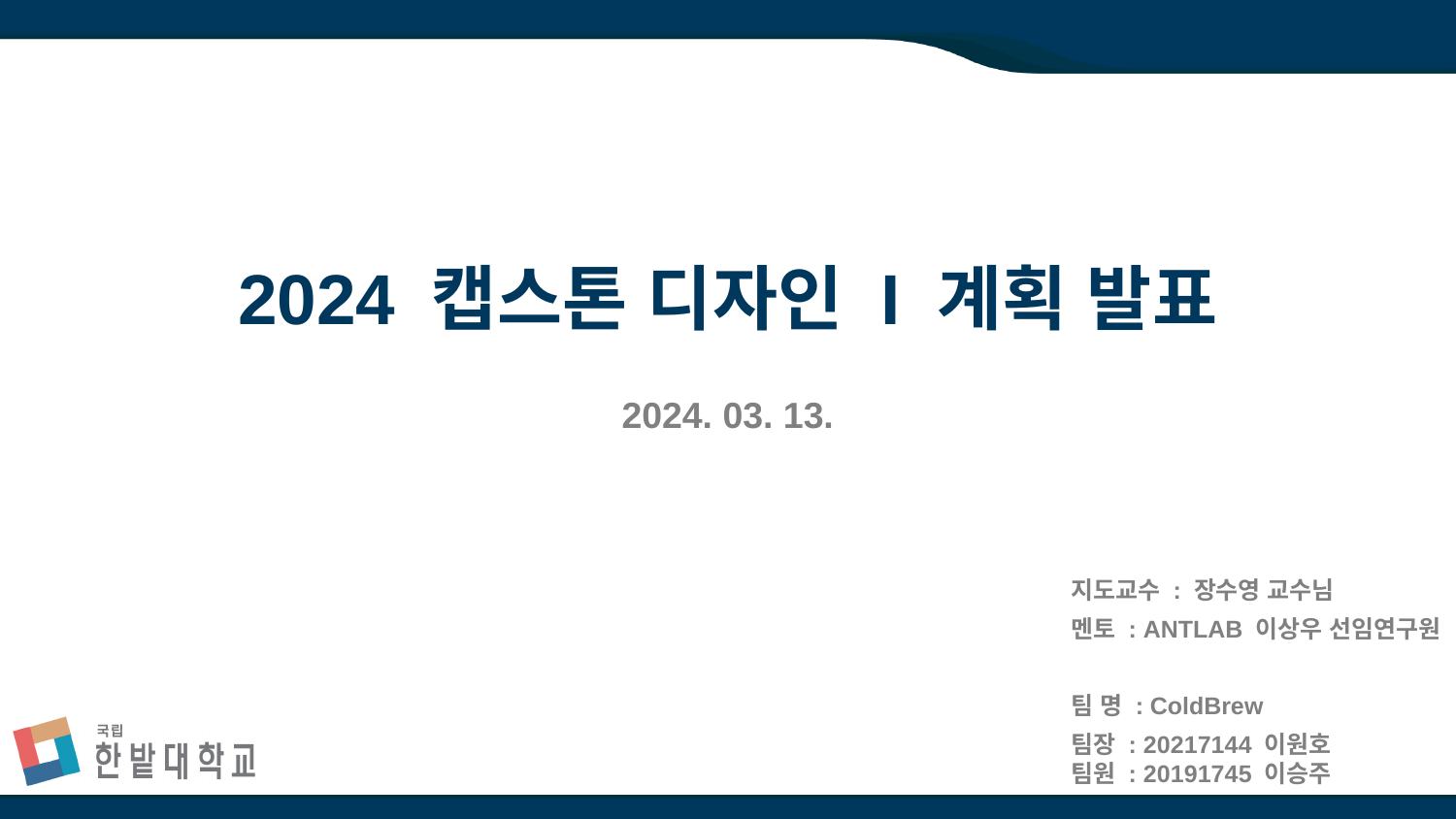

2024 캡스톤 디자인 I 계획 발표

2024. 03. 13.

지도교수 : 장수영 교수님
멘토 : ANTLAB 이상우 선임연구원

팀 명 : ColdBrew
팀장 : 20217144 이원호
팀원 : 20191745 이승주